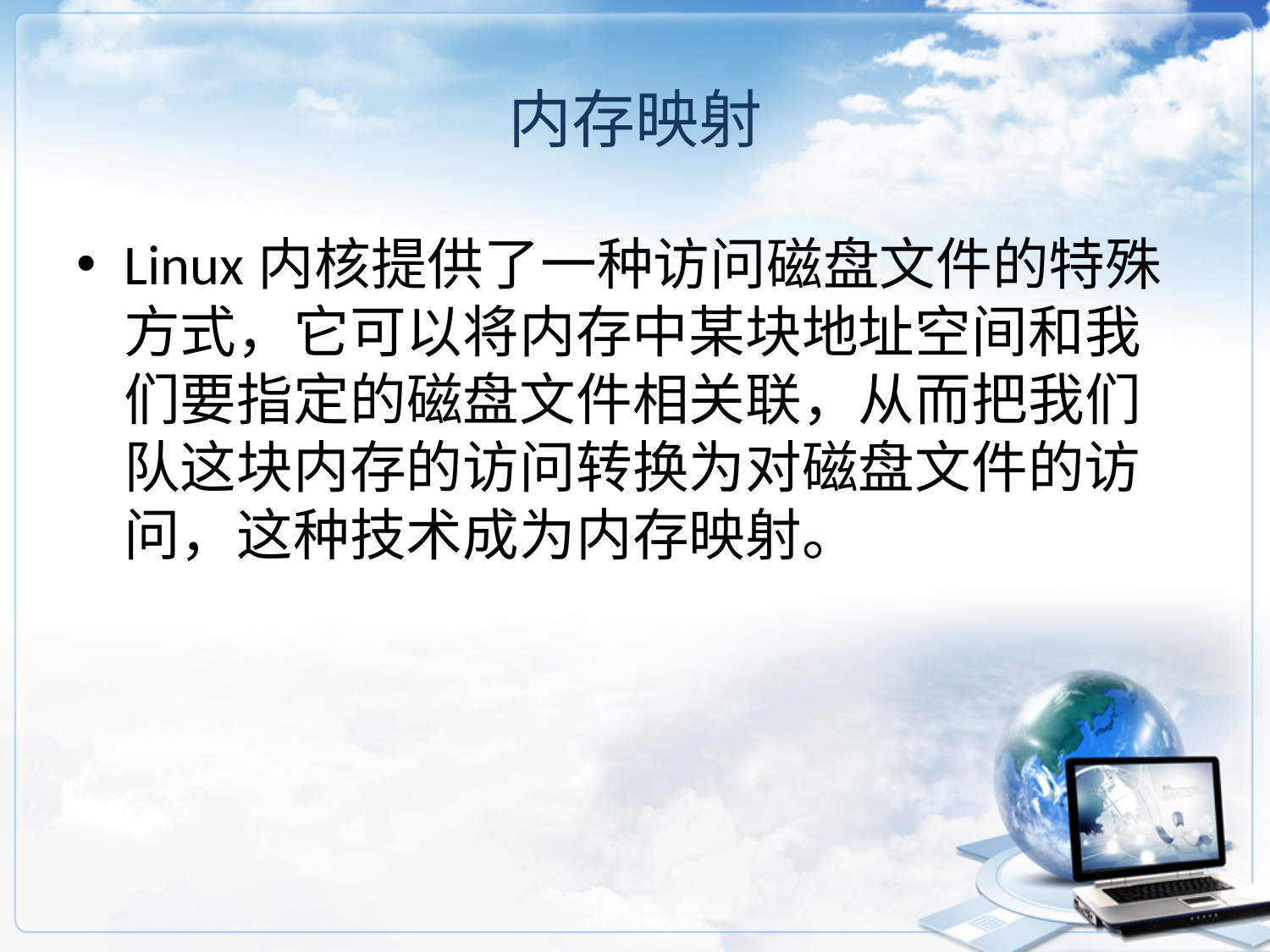

# 内存映射
Linux内核提供了一种访问磁盘文件的特殊方式，它可以将内存中某块地址空间和我们要指定的磁盘文件相关联，从而把我们队这块内存的访问转换为对磁盘文件的访问，这种技术成为内存映射。